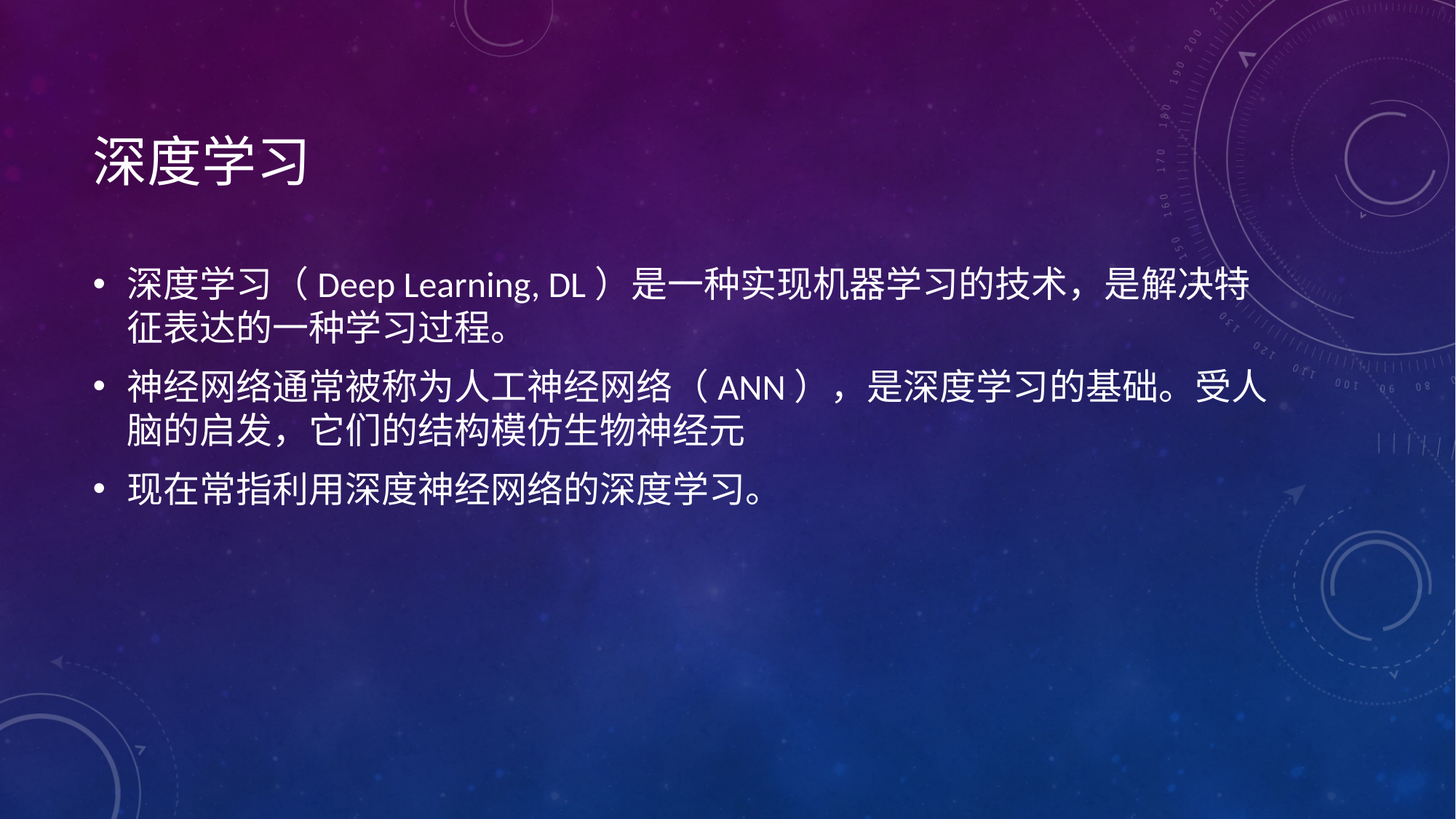

# 深度学习
深度学习（Deep Learning, DL）是一种实现机器学习的技术，是解决特征表达的一种学习过程。
神经网络通常被称为人工神经网络（ANN），是深度学习的基础。受人脑的启发，它们的结构模仿生物神经元
现在常指利用深度神经网络的深度学习。